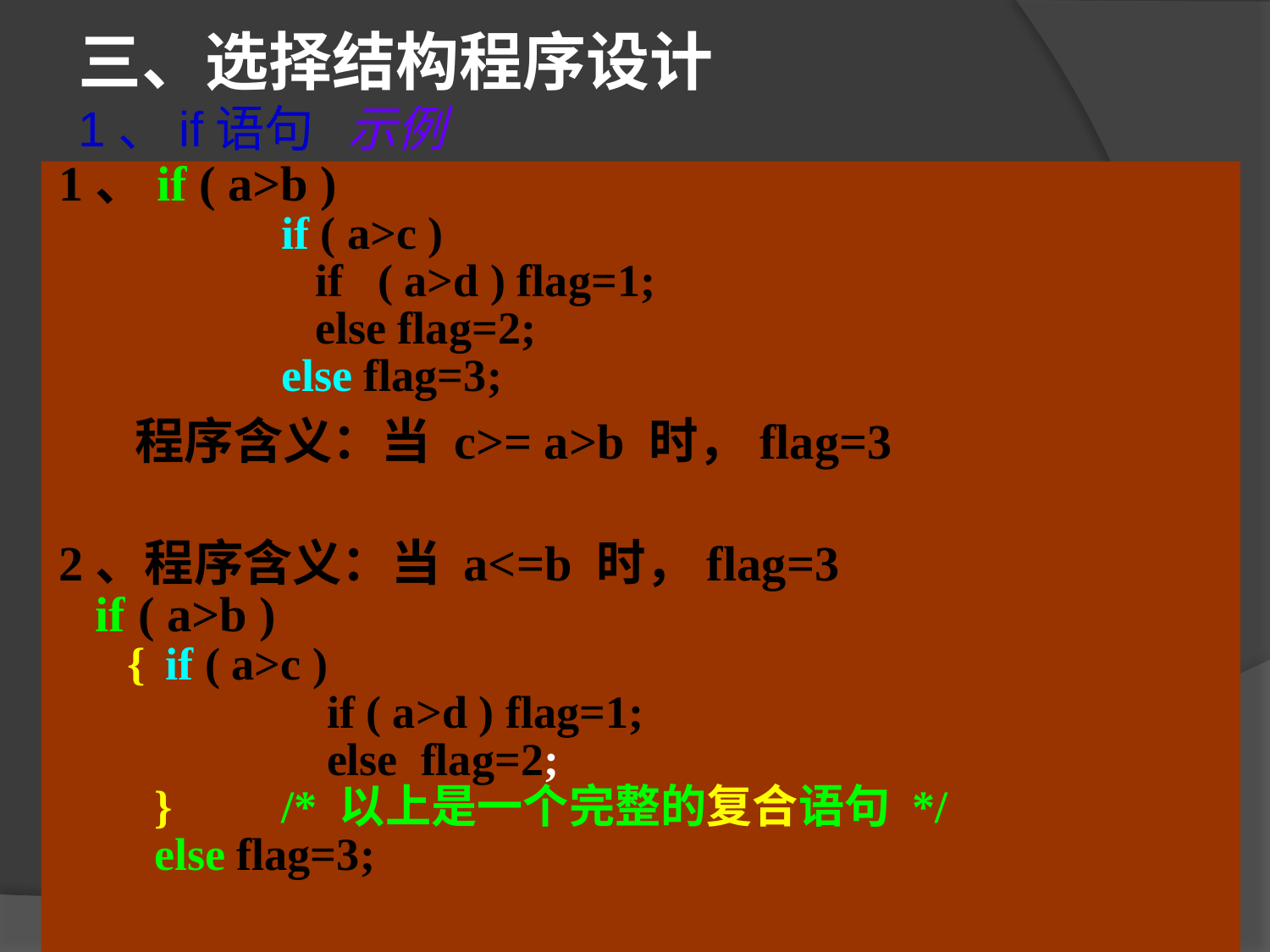

三、选择结构程序设计
1、if语句   示例
1、if ( a>b )
		if ( a>c )
		   if   ( a>d ) flag=1;
		   else flag=2;
		else flag=3;
	 程序含义：当 c>= a>b 时，flag=3

2、程序含义：当 a<=b 时，flag=3
   if ( a>b )
 {	 if ( a>c )
		    if ( a>d ) flag=1;
		    else  flag=2;
	}   	/* 以上是一个完整的复合语句 */
	else flag=3;